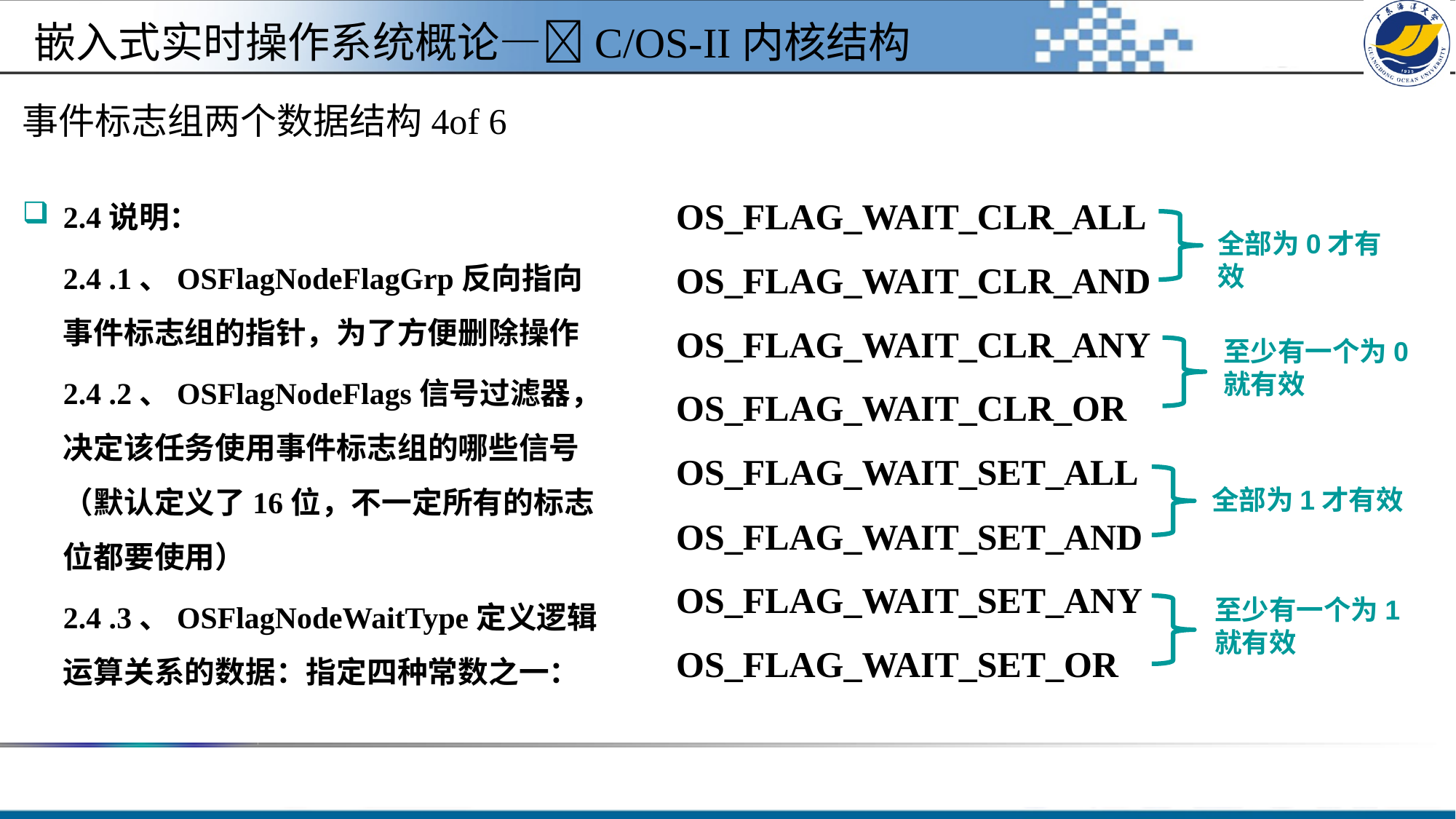

嵌入式实时操作系统概论—μC/OS-II内核结构
# 事件标志组两个数据结构4of 6
2.4说明：
	2.4 .1、OSFlagNodeFlagGrp反向指向事件标志组的指针，为了方便删除操作
	2.4 .2、OSFlagNodeFlags信号过滤器，决定该任务使用事件标志组的哪些信号（默认定义了16位，不一定所有的标志位都要使用）
	2.4 .3、OSFlagNodeWaitType定义逻辑运算关系的数据：指定四种常数之一：

	OS_FLAG_WAIT_CLR_ALL
	OS_FLAG_WAIT_CLR_AND
	OS_FLAG_WAIT_CLR_ANY
	OS_FLAG_WAIT_CLR_OR
	OS_FLAG_WAIT_SET_ALL
	OS_FLAG_WAIT_SET_AND
	OS_FLAG_WAIT_SET_ANY
	OS_FLAG_WAIT_SET_OR

全部为0才有效
至少有一个为0
就有效

全部为1才有效
至少有一个为1
就有效

81